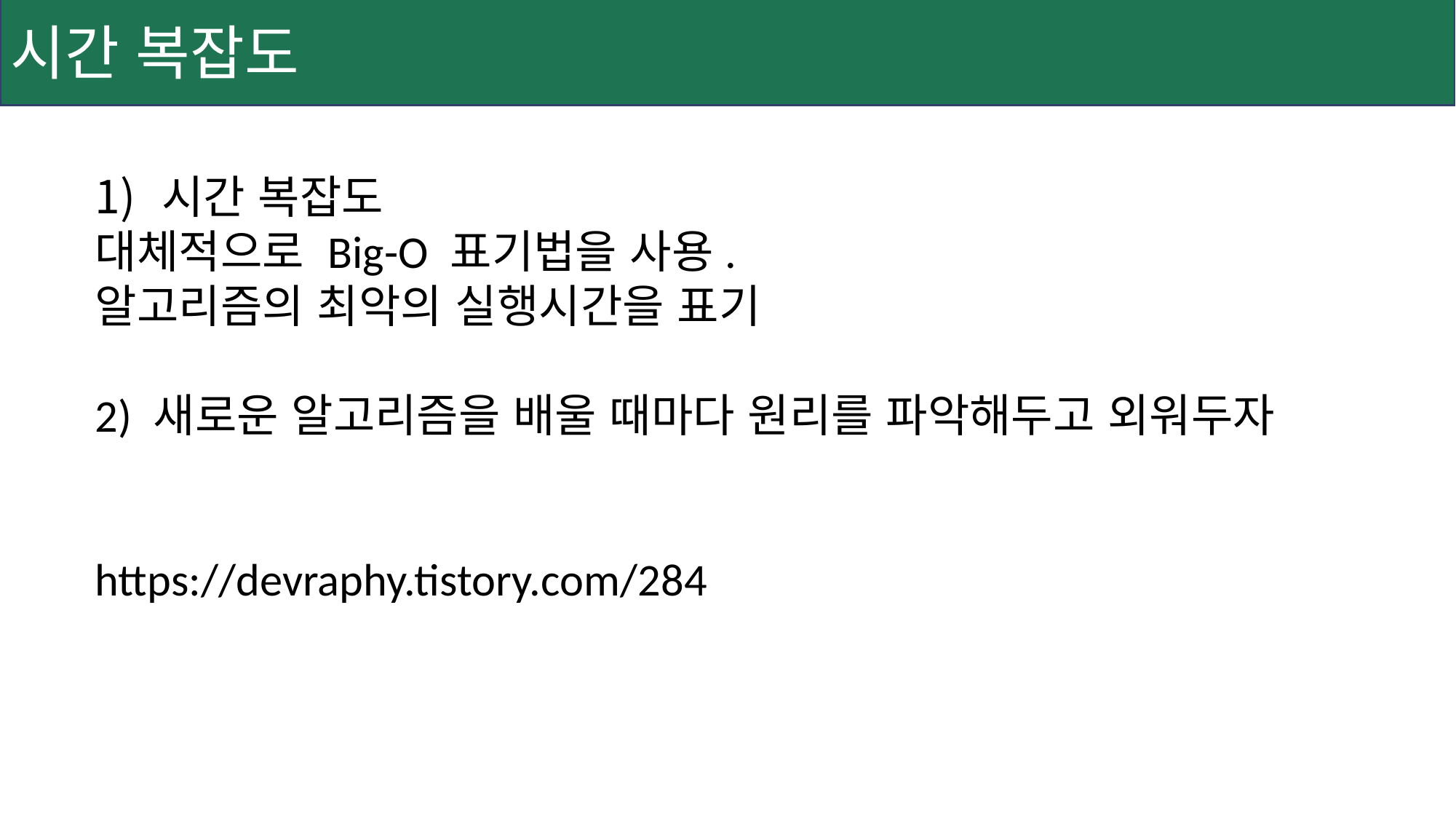

시간 복잡도
시간 복잡도
대체적으로 Big-O 표기법을 사용.
알고리즘의 최악의 실행시간을 표기

2) 새로운 알고리즘을 배울 때마다 원리를 파악해두고 외워두자

https://devraphy.tistory.com/284